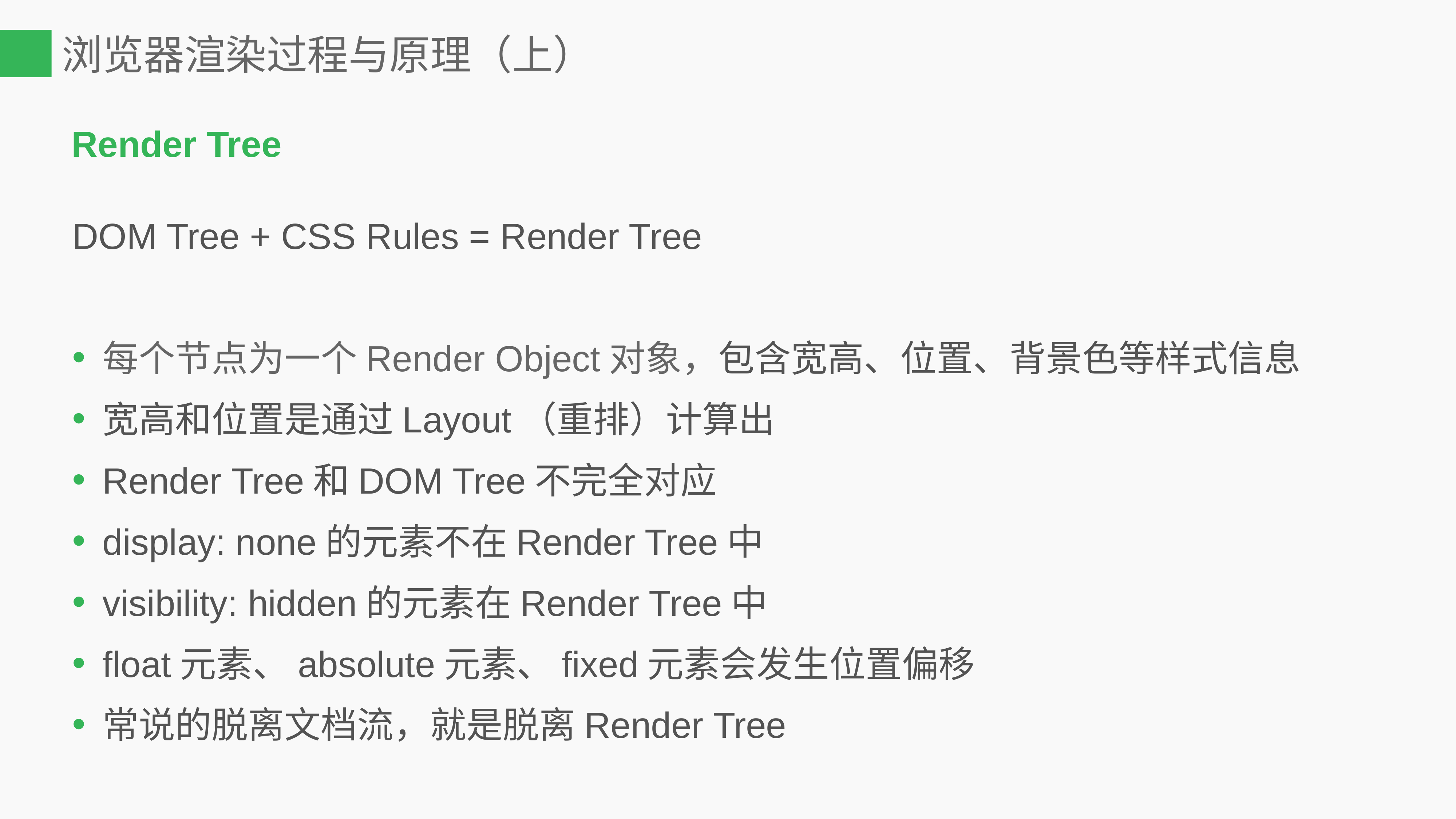

# 浏览器渲染过程与原理（上）
Render Tree

DOM Tree + CSS Rules = Render Tree

每个节点为一个Render Object对象，包含宽高、位置、背景色等样式信息
宽高和位置是通过Layout（重排）计算出
Render Tree和DOM Tree不完全对应
display: none的元素不在Render Tree中
visibility: hidden的元素在Render Tree中
float元素、absolute元素、fixed元素会发生位置偏移
常说的脱离文档流，就是脱离Render Tree